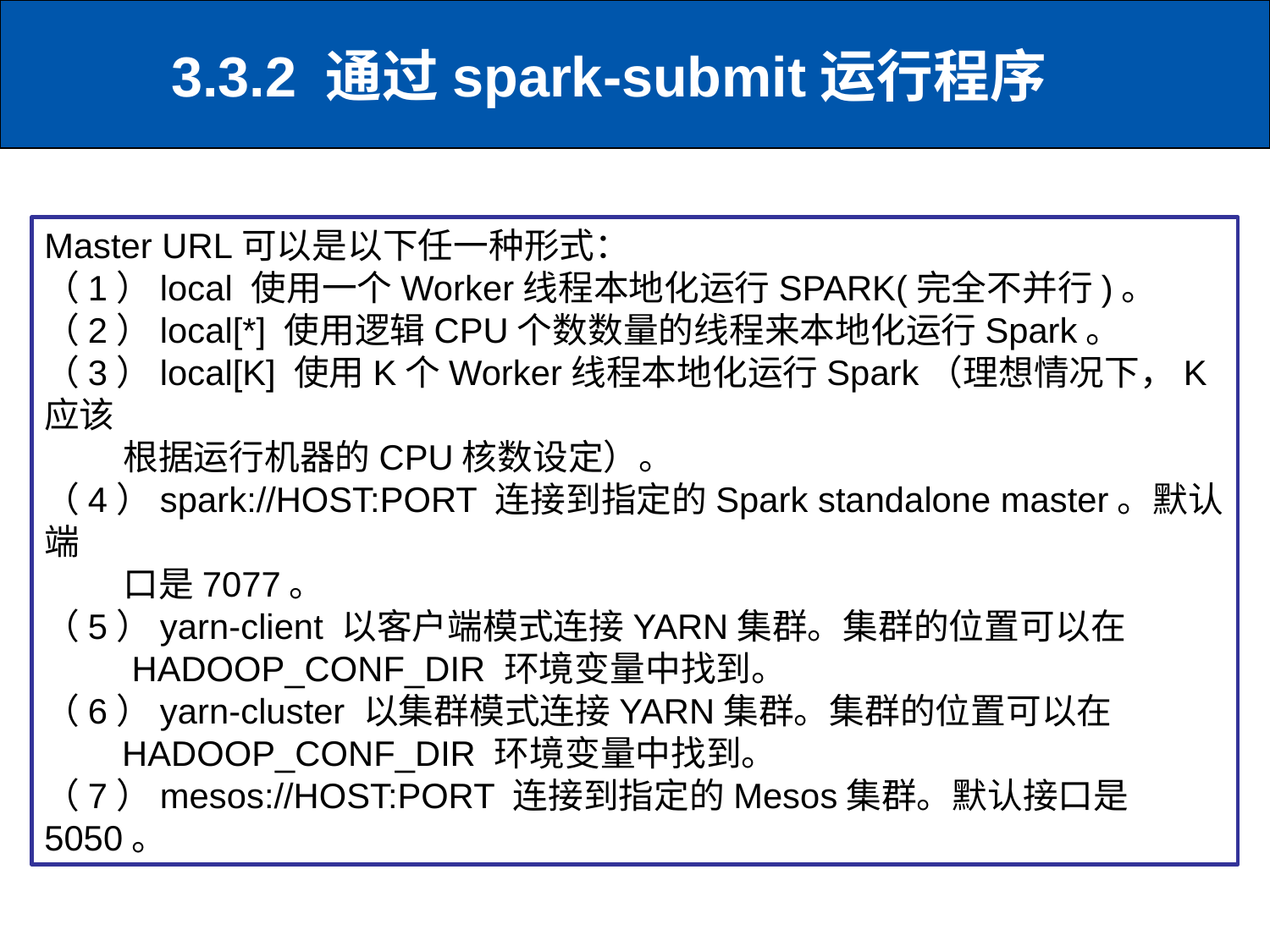

# 3.3.2 通过spark-submit运行程序
Master URL可以是以下任一种形式：
（1）local 使用一个Worker线程本地化运行SPARK(完全不并行)。
（2）local[*] 使用逻辑CPU个数数量的线程来本地化运行Spark。
（3）local[K] 使用K个Worker线程本地化运行Spark（理想情况下，K应该
         根据运行机器的CPU核数设定）。
（4）spark://HOST:PORT 连接到指定的Spark standalone master。默认端
         口是7077。
（5）yarn-client 以客户端模式连接YARN集群。集群的位置可以在
         HADOOP_CONF_DIR 环境变量中找到。
（6）yarn-cluster 以集群模式连接YARN集群。集群的位置可以在
        HADOOP_CONF_DIR 环境变量中找到。
（7）mesos://HOST:PORT 连接到指定的Mesos集群。默认接口是5050。